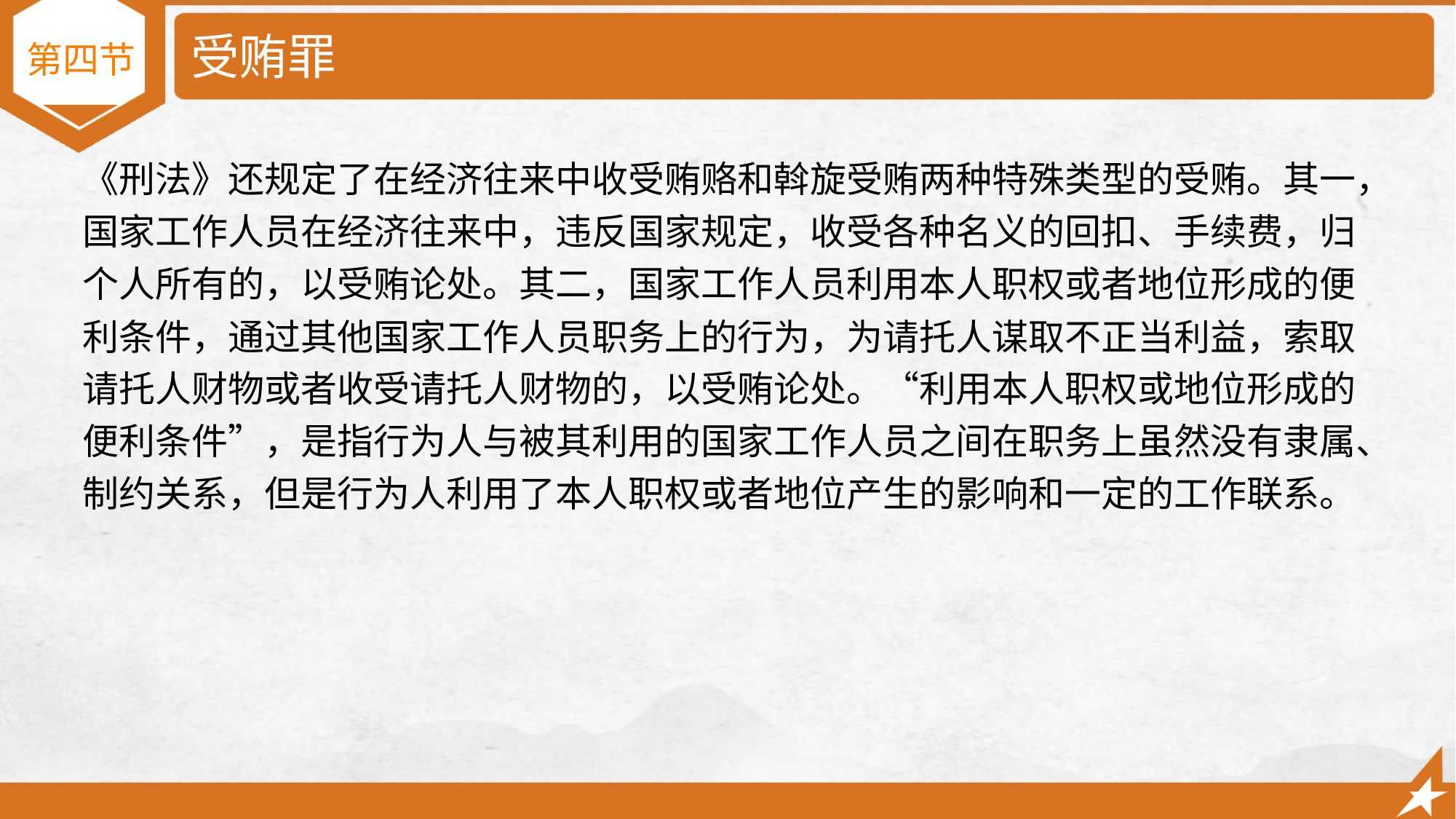

# 受贿罪
第四节
《刑法》还规定了在经济往来中收受贿赂和斡旋受贿两种特殊类型的受贿。其一，国家工作人员在经济往来中，违反国家规定，收受各种名义的回扣、手续费，归个人所有的，以受贿论处。其二，国家工作人员利用本人职权或者地位形成的便利条件，通过其他国家工作人员职务上的行为，为请托人谋取不正当利益，索取请托人财物或者收受请托人财物的，以受贿论处。“利用本人职权或地位形成的便利条件”，是指行为人与被其利用的国家工作人员之间在职务上虽然没有隶属、制约关系，但是行为人利用了本人职权或者地位产生的影响和一定的工作联系。